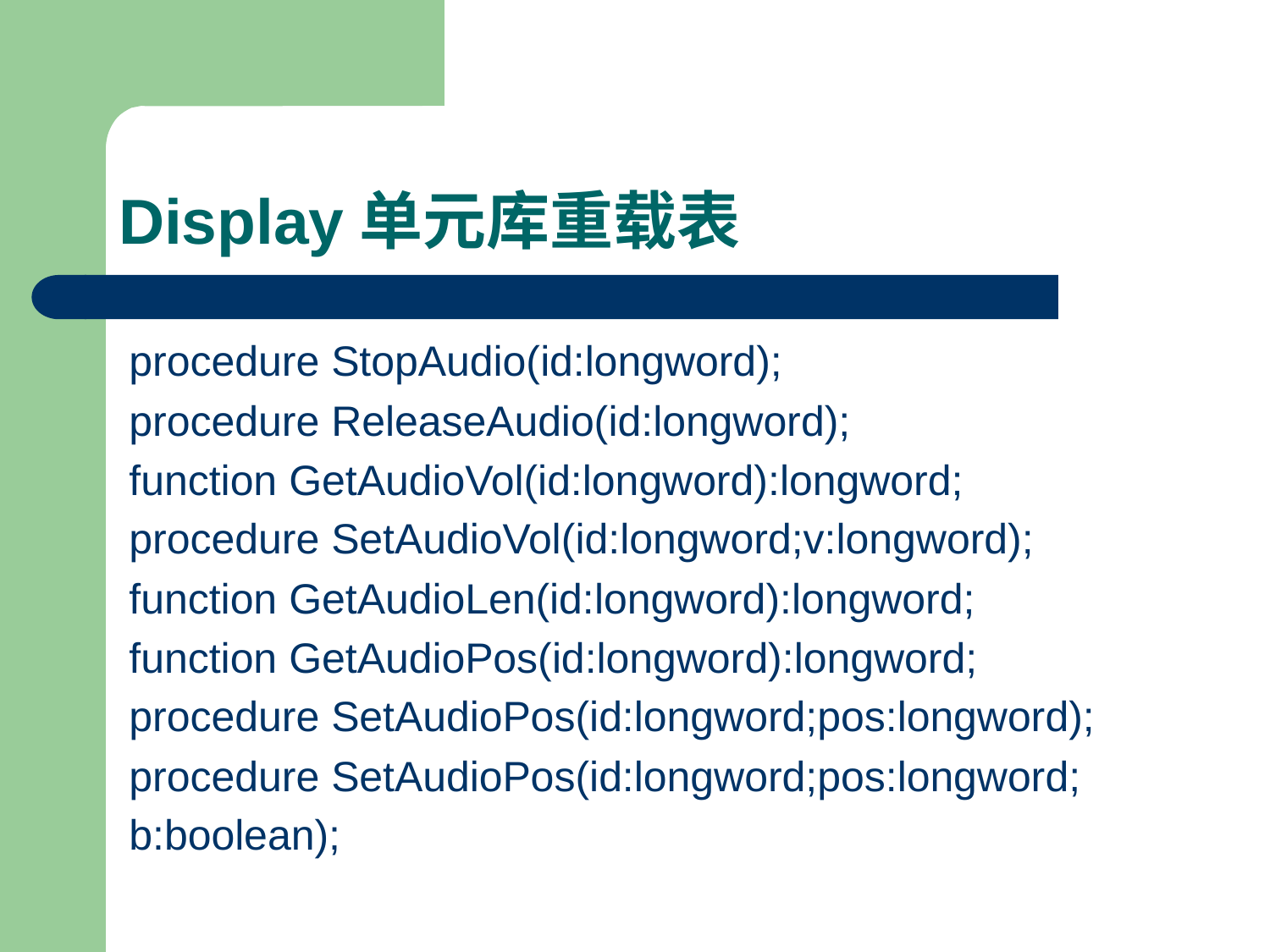

# Display单元库重载表
procedure StopAudio(id:longword);
procedure ReleaseAudio(id:longword);
function GetAudioVol(id:longword):longword;
procedure SetAudioVol(id:longword;v:longword);
function GetAudioLen(id:longword):longword;
function GetAudioPos(id:longword):longword;
procedure SetAudioPos(id:longword;pos:longword);
procedure SetAudioPos(id:longword;pos:longword;
b:boolean);